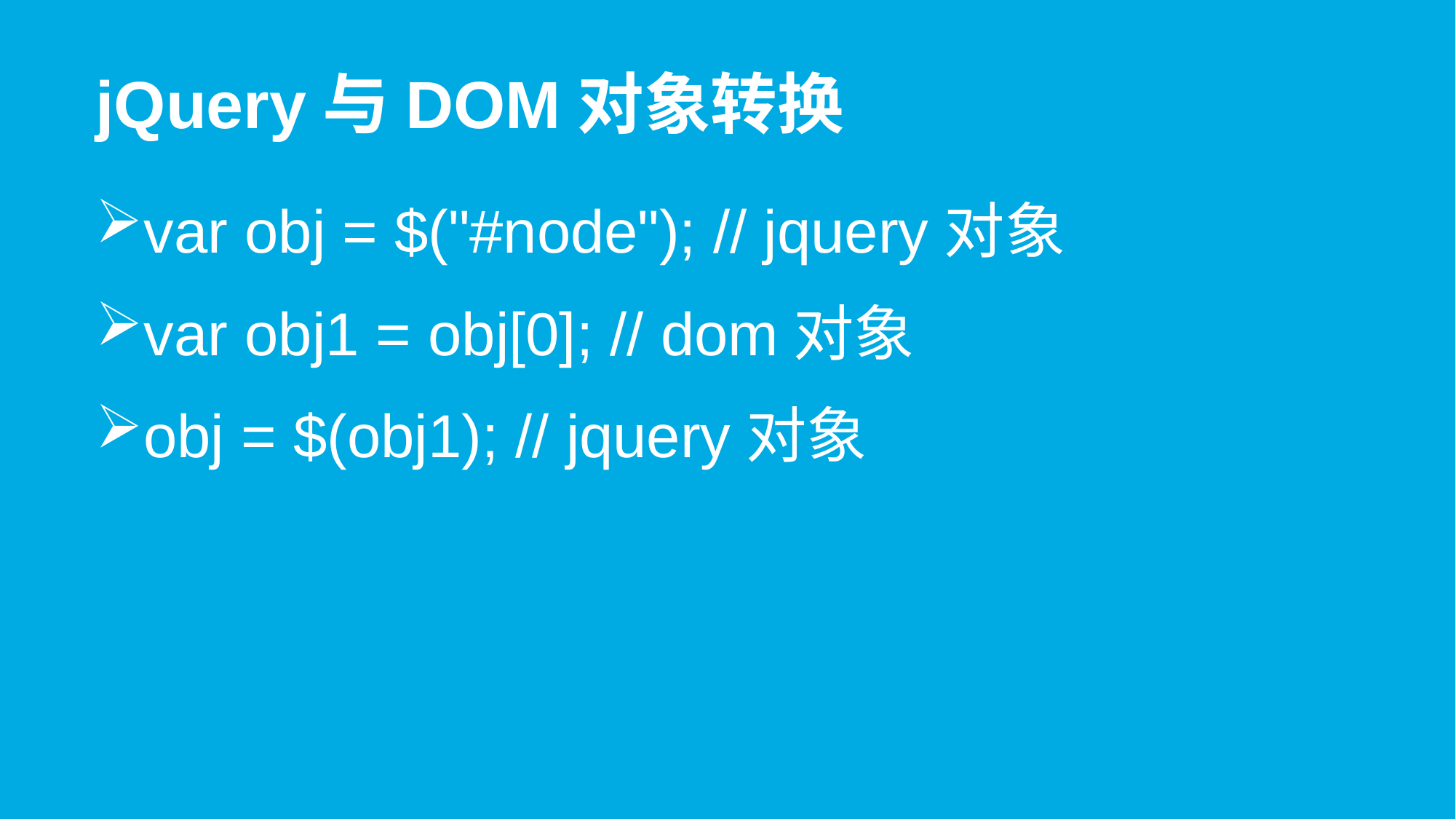

# jQuery与DOM对象转换
var obj = $("#node"); // jquery对象
var obj1 = obj[0]; // dom对象
obj = $(obj1); // jquery对象